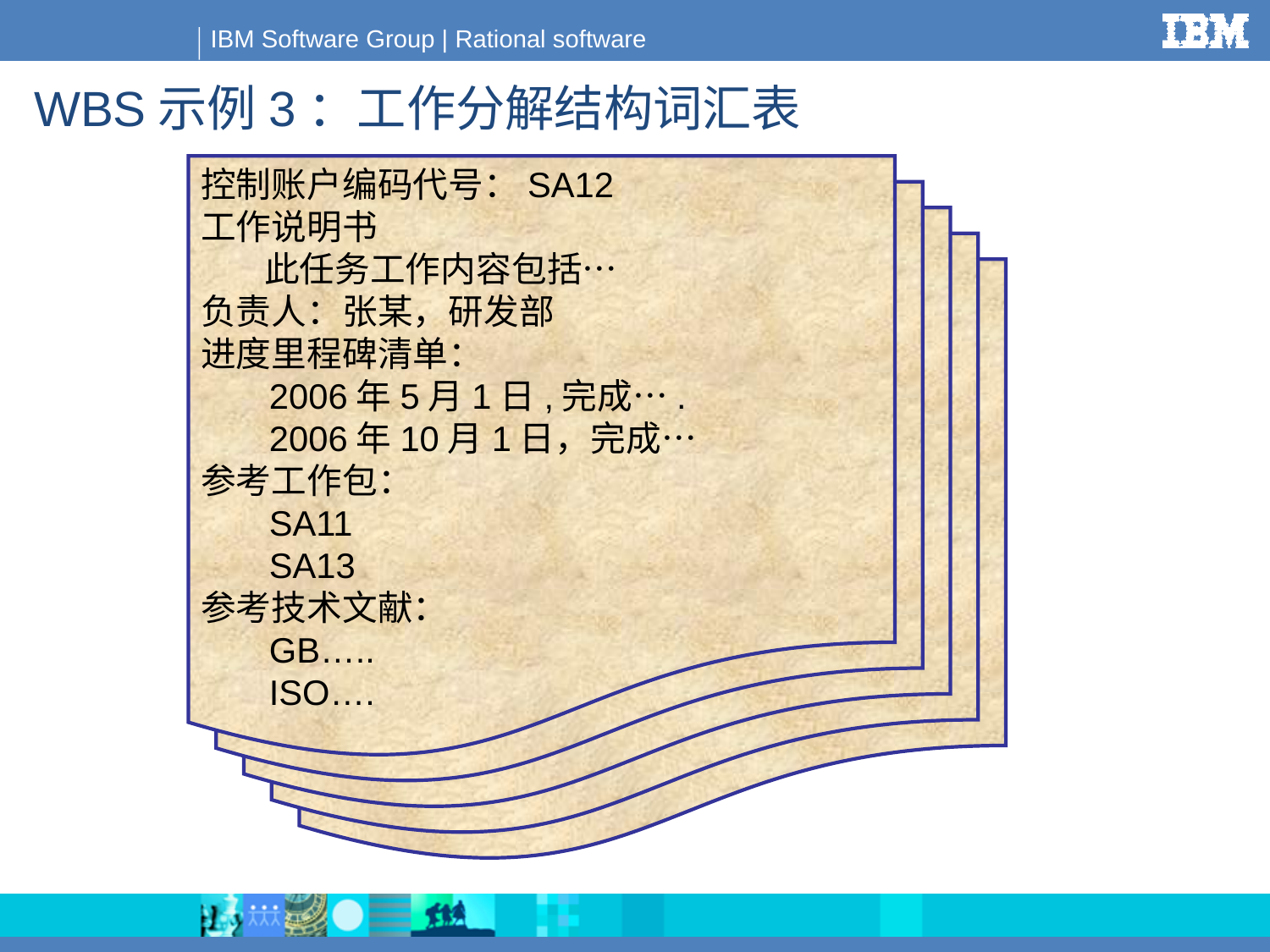

# WBS示例3：工作分解结构词汇表
控制账户编码代号：SA12
工作说明书
       此任务工作内容包括…
负责人：张某，研发部
进度里程碑清单：
       2006年5月1日,完成….
       2006年10月1日，完成…
参考工作包：
       SA11
       SA13
参考技术文献：
       GB…..
       ISO….

控制账户编码代号：SA12
工作说明书
       XXXXXXXXXXXXXXXXXXXXXX
负责人：张某
进度里程碑清单：
       2006年5月1日,完成….
       2006年10月1日，完成…
参考工作包：
       SA11
       SA13
参考技术文献：
       GB…..
       ISO….

控制账户编码代号：SA12
工作说明书
       XXXXXXXXXXXXXXXXXXXXXXXX
负责人：张某
进度里程碑清单：
       2006年5月1日,完成….
       2006年10月1日，完成…
参考工作包：
       SA11
       SA13
参考技术文献：
       GB…..
       ISO….

控制账户编码代号：SA12
工作说明书
       XXXXXXXXXXXXXXXXXXXXXXXX
负责人：张某
进度里程碑清单：
       2006年5月1日,完成….
       2006年10月1日，完成…
参考工作包：
       SA11
       SA13
参考技术文献：
       GB…..
       ISO….

控制账户编码代号：SA12
工作说明书
       XXXXXXXXXXXXXXXXXXXXXXXX
负责人：张某
进度里程碑清单：
       2006年5月1日,完成….
       2006年10月1日，完成…
参考工作包：
       SA11
       SA13
参考技术文献：
       GB…..
       ISO….